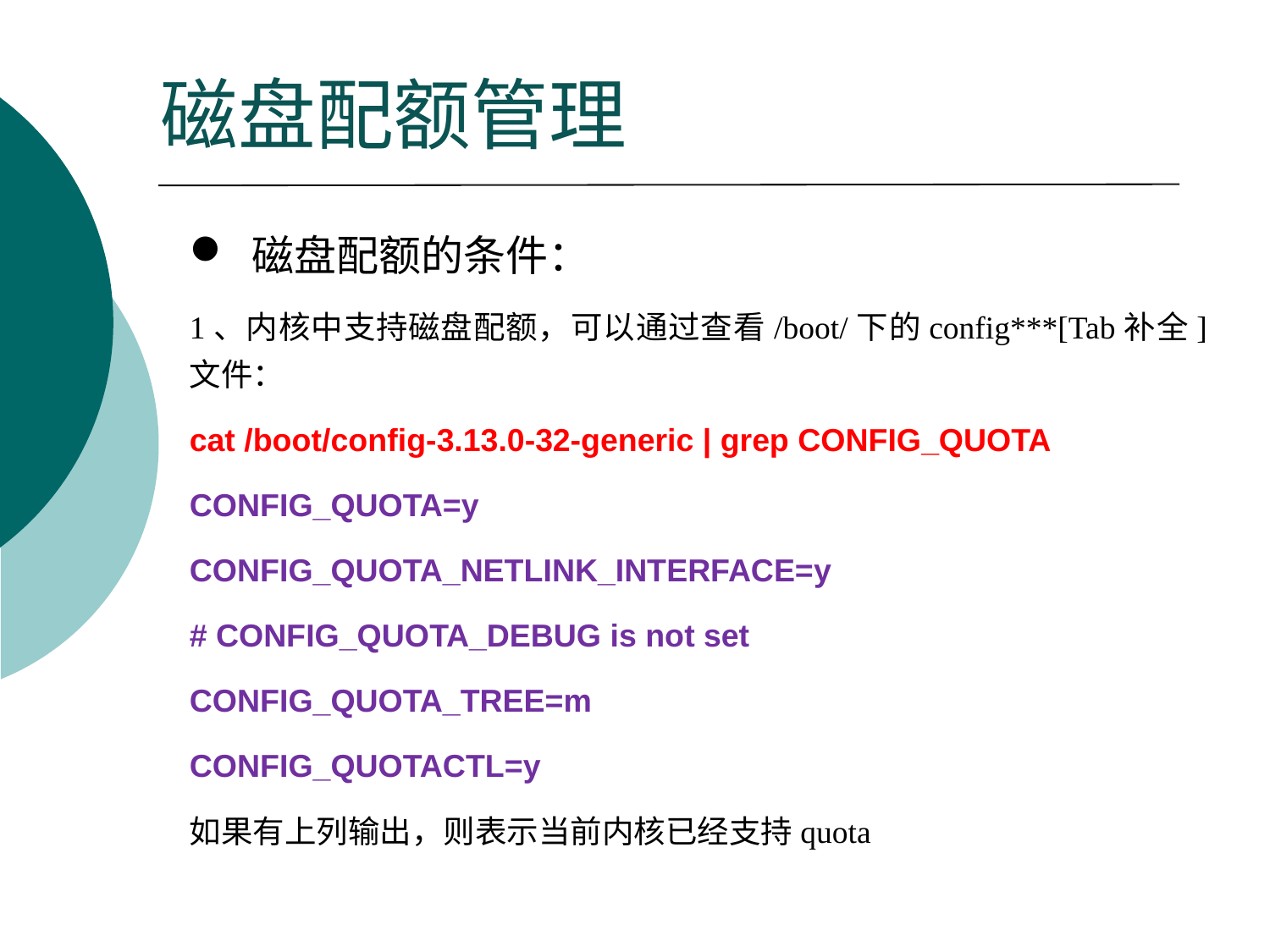

# 磁盘配额管理
 磁盘配额的条件：
1、内核中支持磁盘配额，可以通过查看/boot/下的config***[Tab补全]文件：
cat /boot/config-3.13.0-32-generic | grep CONFIG_QUOTA
CONFIG_QUOTA=y
CONFIG_QUOTA_NETLINK_INTERFACE=y
# CONFIG_QUOTA_DEBUG is not set
CONFIG_QUOTA_TREE=m
CONFIG_QUOTACTL=y
如果有上列输出，则表示当前内核已经支持quota